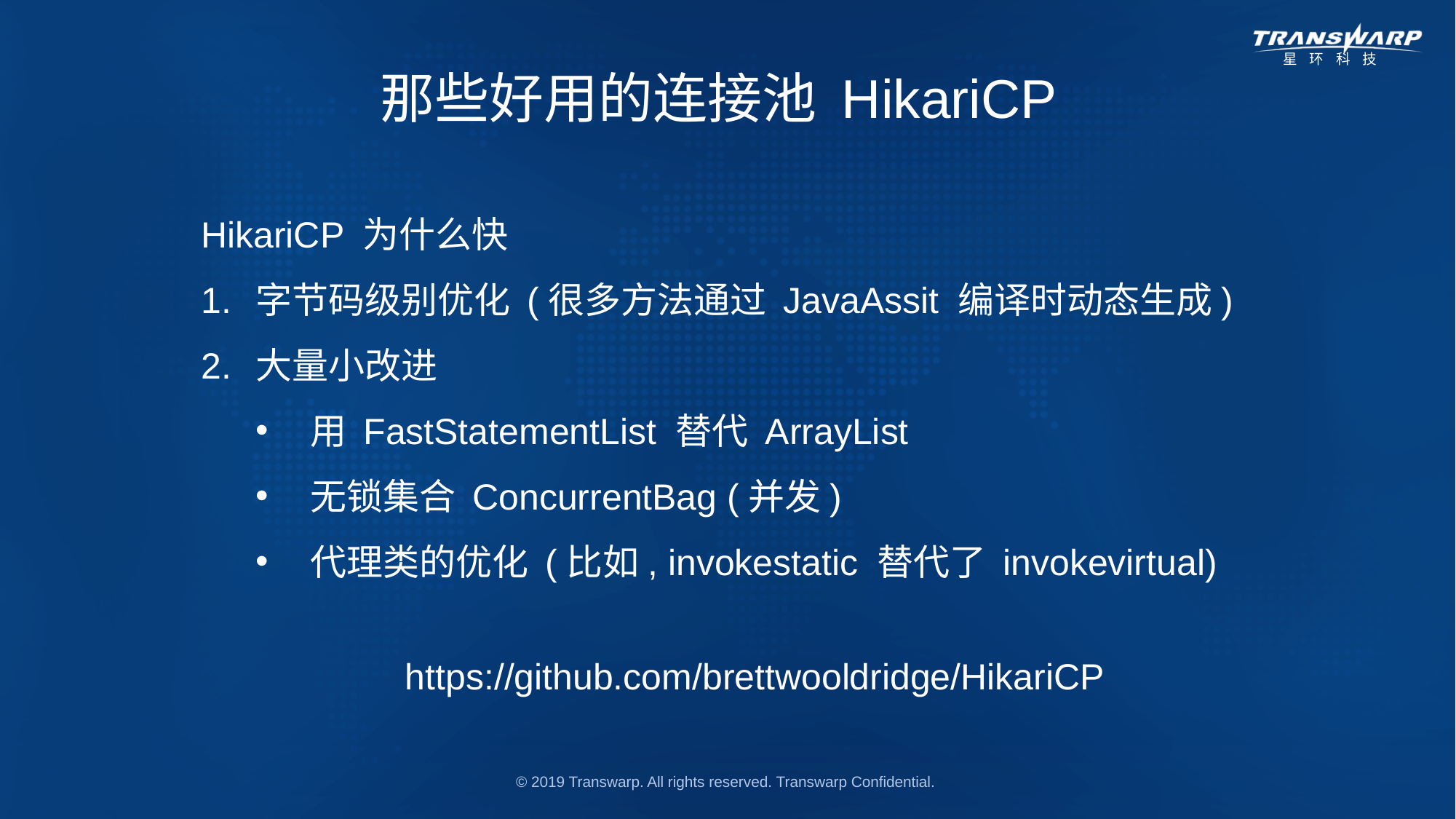

那些好用的连接池 HikariCP
HikariCP 为什么快
字节码级别优化 (很多方法通过 JavaAssit 编译时动态生成)
大量小改进
用 FastStatementList 替代 ArrayList
无锁集合 ConcurrentBag (并发)
代理类的优化 (比如, invokestatic 替代了 invokevirtual)

https://github.com/brettwooldridge/HikariCP

© 2019 Transwarp. All rights reserved. Transwarp Confidential.